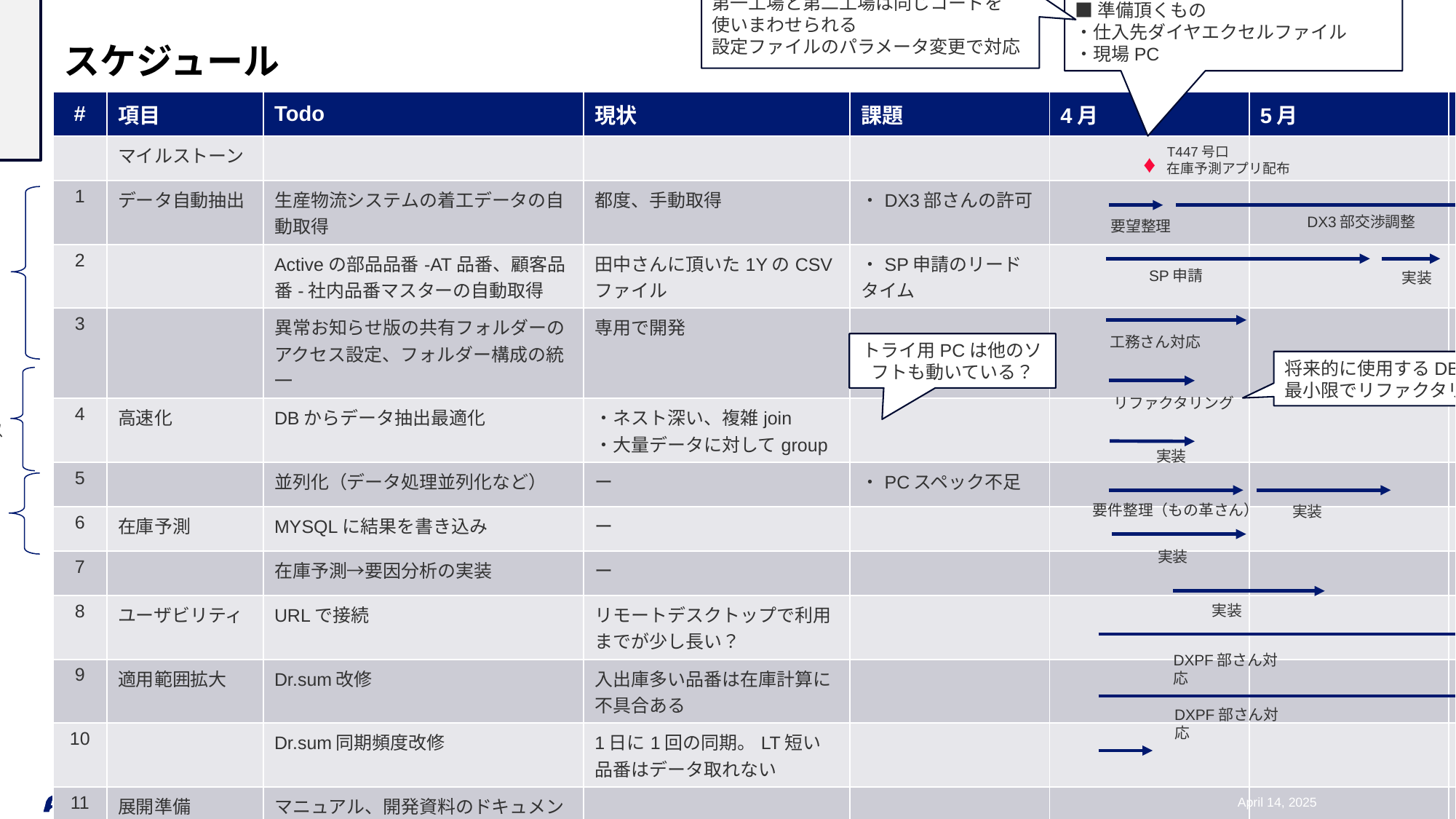

■教えて頂きたいもの
・整備室コード
・ラインコード（異常お知らせ版）
■準備頂くもの
・仕入先ダイヤエクセルファイル
・現場PC
■展開計画（新整備室）

第二工場
・予測：T447号口（4月）
・予測分析：T447能増（10月）

第一工場
・
・
第一工場と第二工場は同じコードを
使いまわせられる
設定ファイルのパラメータ変更で対応
スケジュール
| # | 項目 | Todo | 現状 | 課題 | 4月 | 5月 | 6月 |
| --- | --- | --- | --- | --- | --- | --- | --- |
|  | マイルストーン |  |  |  |  |  |  |
| 1 | データ自動抽出 | 生産物流システムの着工データの自動取得 | 都度、手動取得 | ・DX3部さんの許可 |  |  |  |
| 2 |  | Activeの部品品番-AT品番、顧客品番-社内品番マスターの自動取得 | 田中さんに頂いた1YのCSVファイル | ・SP申請のリードタイム |  |  |  |
| 3 |  | 異常お知らせ版の共有フォルダーのアクセス設定、フォルダー構成の統一 | 専用で開発 |  |  |  |  |
| 4 | 高速化 | DBからデータ抽出最適化 | ・ネスト深い、複雑join ・大量データに対してgroup |  |  |  |  |
| 5 |  | 並列化（データ処理並列化など） | ー | ・PCスペック不足 |  |  |  |
| 6 | 在庫予測 | MYSQLに結果を書き込み | ー |  |  |  |  |
| 7 |  | 在庫予測→要因分析の実装 | ー |  |  |  |  |
| 8 | ユーザビリティ | URLで接続 | リモートデスクトップで利用までが少し長い？ |  |  |  |  |
| 9 | 適用範囲拡大 | Dr.sum改修 | 入出庫多い品番は在庫計算に不具合ある |  |  |  |  |
| 10 |  | Dr.sum同期頻度改修 | 1日に1回の同期。LT短い品番はデータ取れない |  |  |  |  |
| 11 | 展開準備 | マニュアル、開発資料のドキュメント作成 |  |  |  |  |  |

T447号口
在庫予測アプリ配布
♦

DX3部交渉調整
要望整理
実装
#1、2、3ができると、
在庫異常分析時のユーザーの
前準備が無くなる
（手動でデータ準備など）
SP申請
実装
工務さん対応
トライ用PCは他のソフトも動いている？
将来的に使用するDB変わると思うので、
最小限でリファクタリング
#4、5ができると、
ユーザーの実行待ち時間が減る（現状は1品番1分程度かかる
全品番予測しようとすると、1時間以内に全品番の計算完了できない）

リファクタリング
実装

要件整理（もの革さん）
実装
実装
実装
DXPF部さん対応
DXPF部さん対応
April 14, 2025
April 14, 2025